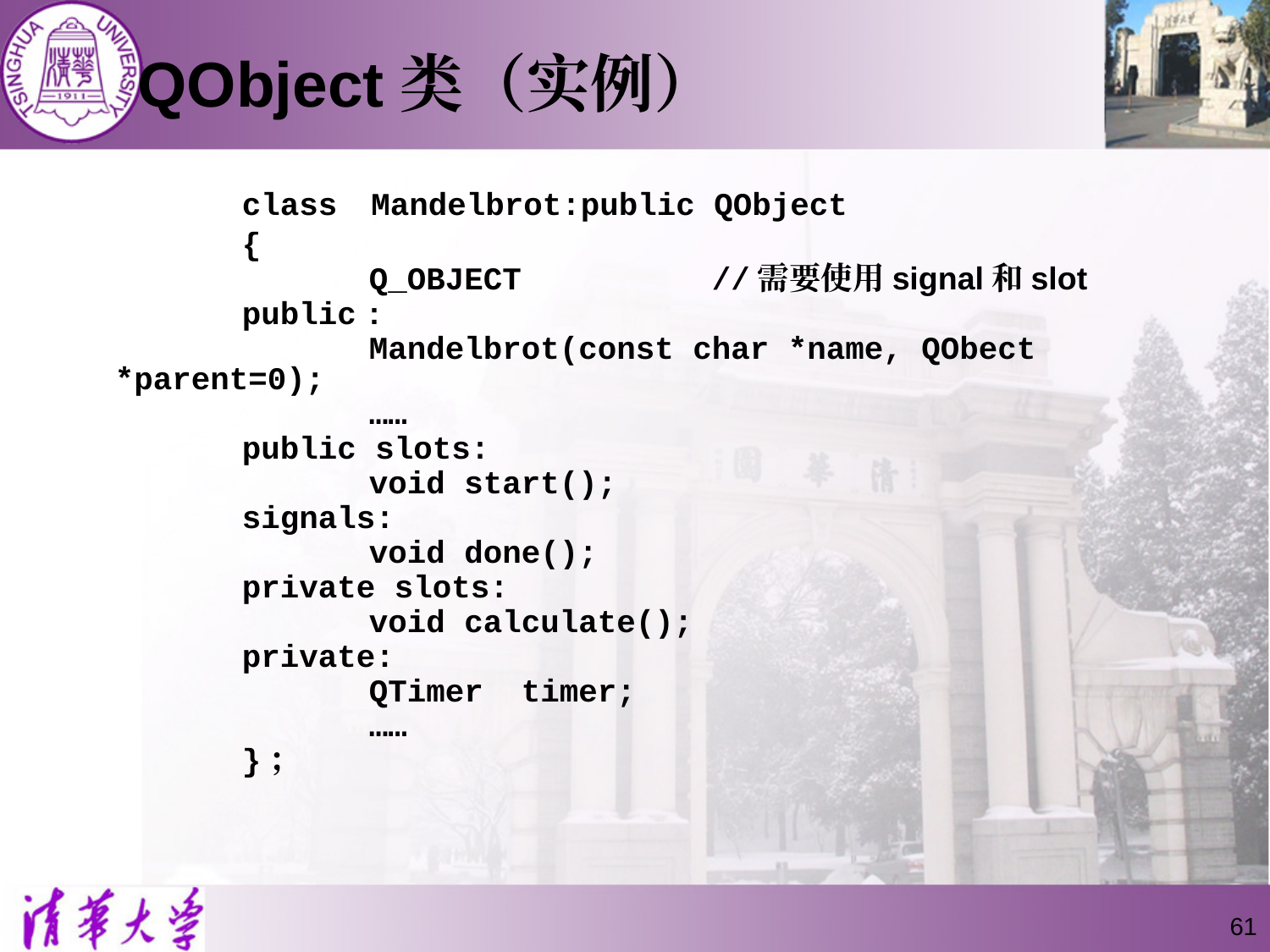

# QObject类（实例）
		class Mandelbrot:public QObject
		{
			Q_OBJECT          //需要使用signal和slot
		public	:
			Mandelbrot(const char *name, QObect *parent=0);
			……
		public slots:
			void start();
		signals:
			void done();
		private slots:
			void calculate();
		private:
			QTimer  timer;
			……
		}；
61